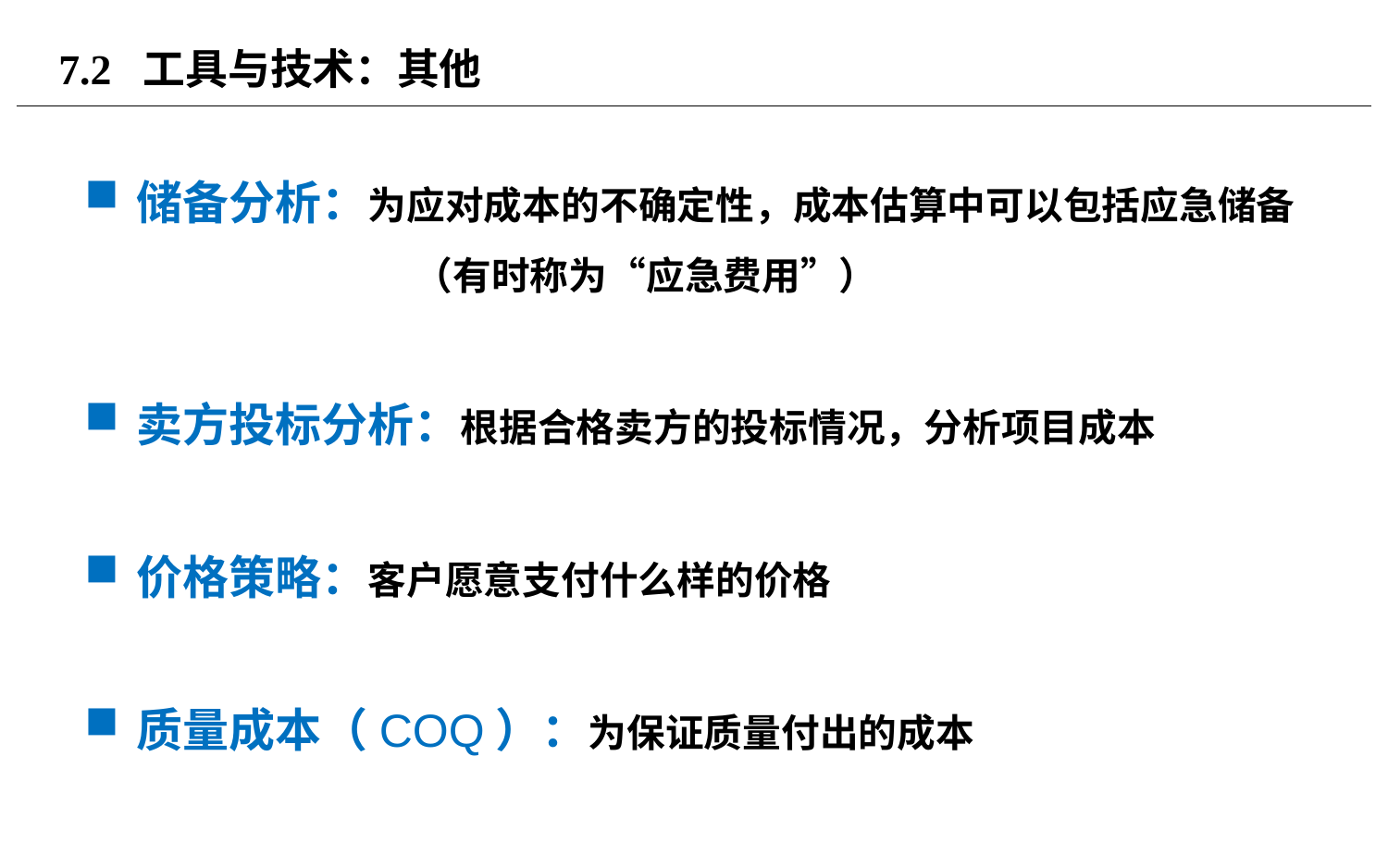

# 7.2  工具与技术：其他
储备分析：为应对成本的不确定性，成本估算中可以包括应急储备		（有时称为“应急费用”）

卖方投标分析：根据合格卖方的投标情况，分析项目成本

价格策略：客户愿意支付什么样的价格

质量成本（COQ）：为保证质量付出的成本